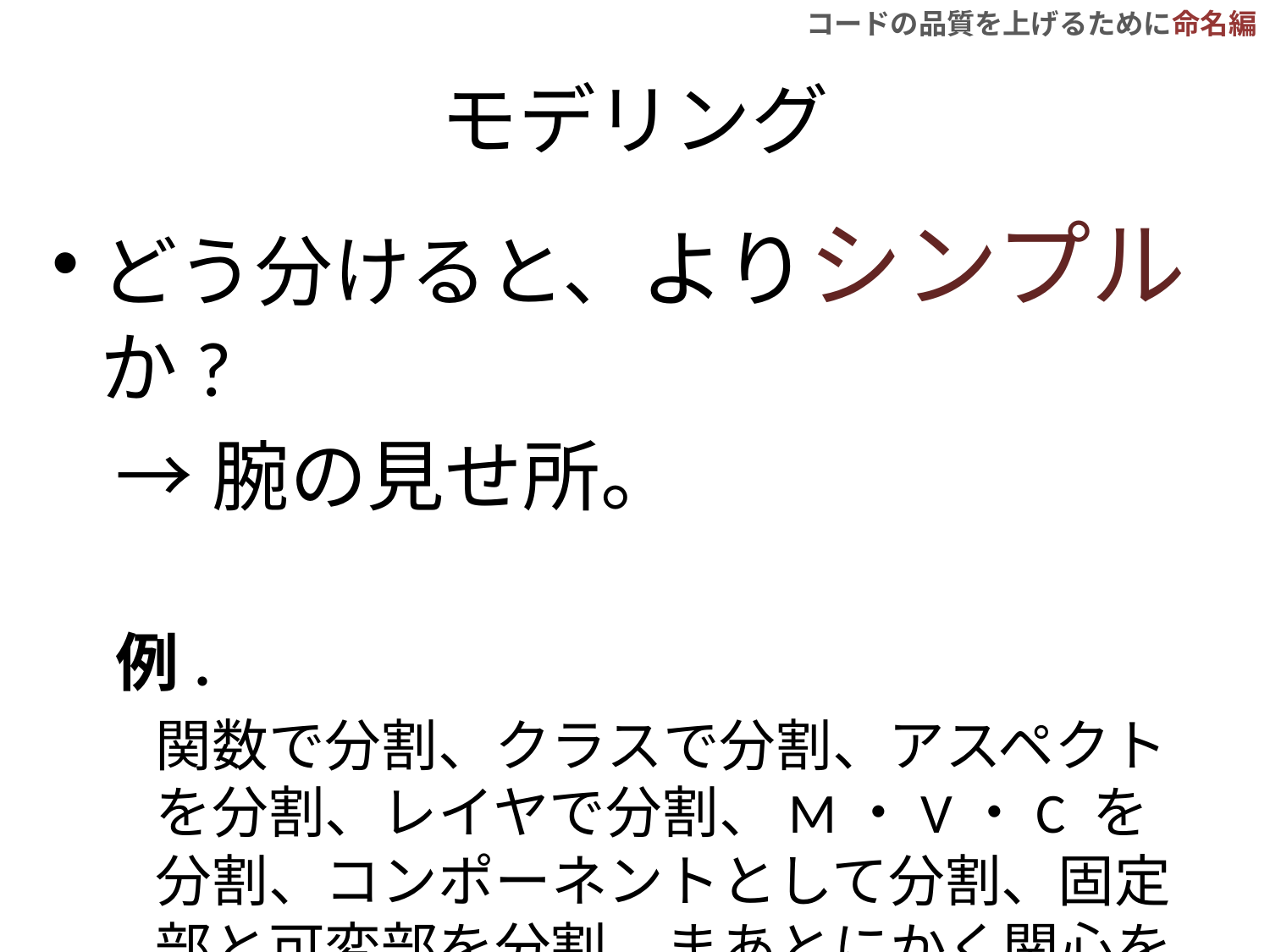

# モデリング
どう分けると、よりシンプルか?
→腕の見せ所。

例.
	関数で分割、クラスで分割、アスペクトを分割、レイヤで分割、M・V・C を分割、コンポーネントとして分割、固定部と可変部を分割、まあとにかく関心を分離…